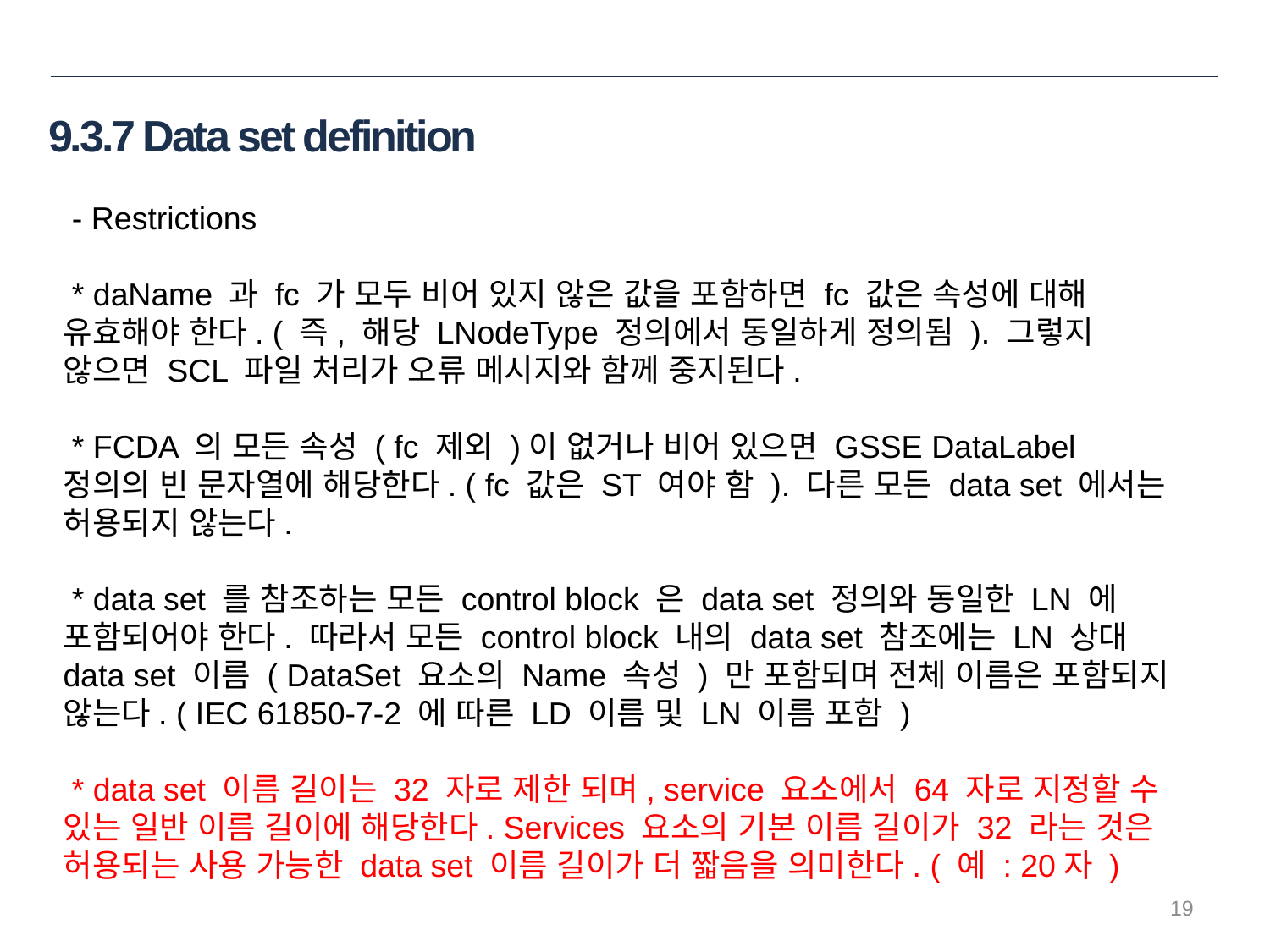

9.3.7 Data set definition

 - Restrictions

 * daName 과 fc 가 모두 비어 있지 않은 값을 포함하면 fc 값은 속성에 대해 유효해야 한다. ( 즉, 해당 LNodeType 정의에서 동일하게 정의됨 ). 그렇지 않으면 SCL 파일 처리가 오류 메시지와 함께 중지된다.

 * FCDA 의 모든 속성 ( fc 제외 )이 없거나 비어 있으면 GSSE DataLabel 정의의 빈 문자열에 해당한다. ( fc 값은 ST 여야 함 ). 다른 모든 data set 에서는 허용되지 않는다.

 * data set 를 참조하는 모든 control block 은 data set 정의와 동일한 LN 에 포함되어야 한다. 따라서 모든 control block 내의 data set 참조에는 LN 상대 data set 이름 ( DataSet 요소의 Name 속성 ) 만 포함되며 전체 이름은 포함되지 않는다. ( IEC 61850-7-2 에 따른 LD 이름 및 LN 이름 포함 )

 * data set 이름 길이는 32 자로 제한 되며, service 요소에서 64 자로 지정할 수 있는 일반 이름 길이에 해당한다. Services 요소의 기본 이름 길이가 32 라는 것은 허용되는 사용 가능한 data set 이름 길이가 더 짧음을 의미한다. ( 예 : 20자 )

19